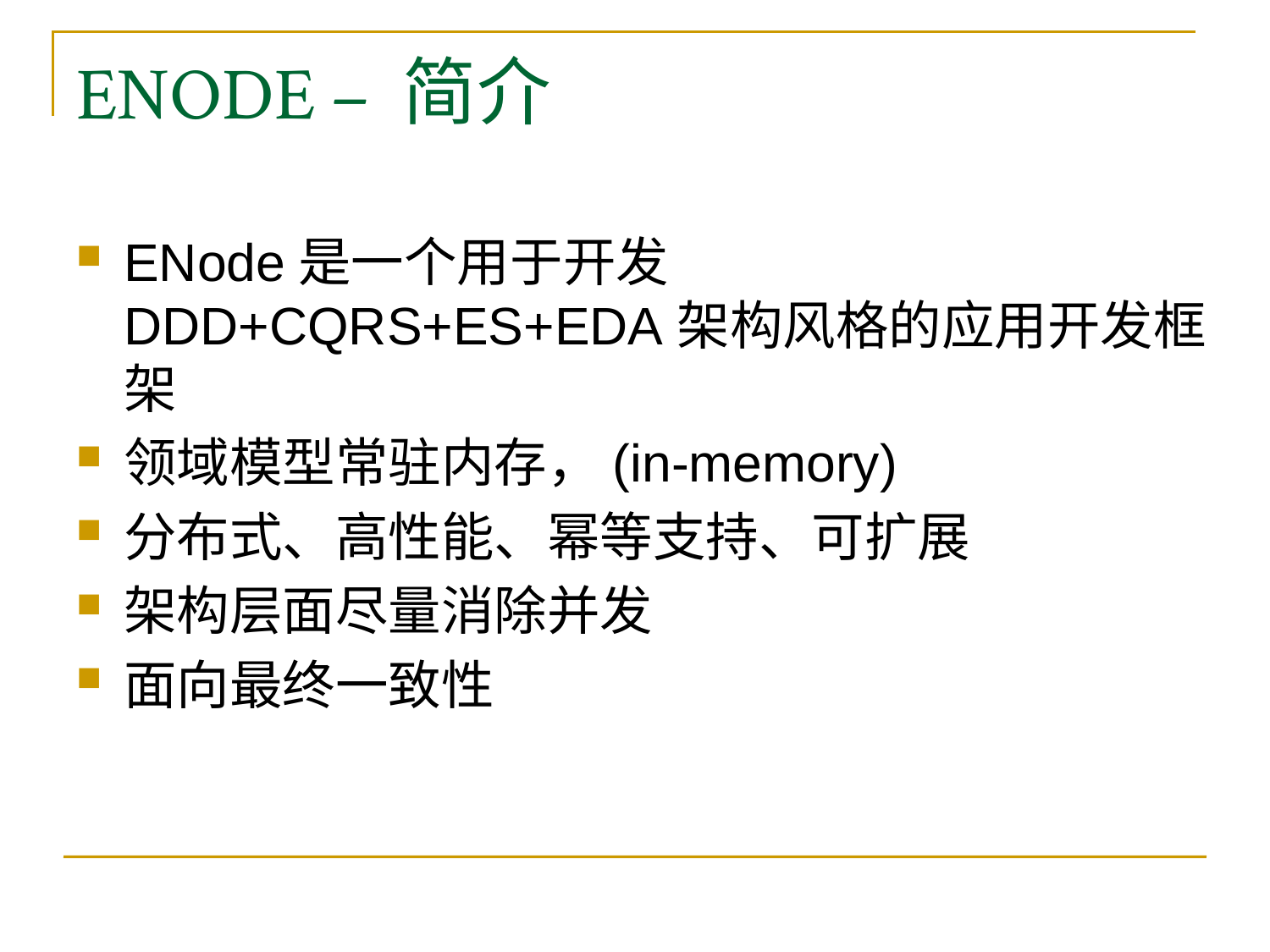

# ENODE – 简介
ENode是一个用于开发DDD+CQRS+ES+EDA架构风格的应用开发框架
领域模型常驻内存，(in-memory)
分布式、高性能、幂等支持、可扩展
架构层面尽量消除并发
面向最终一致性